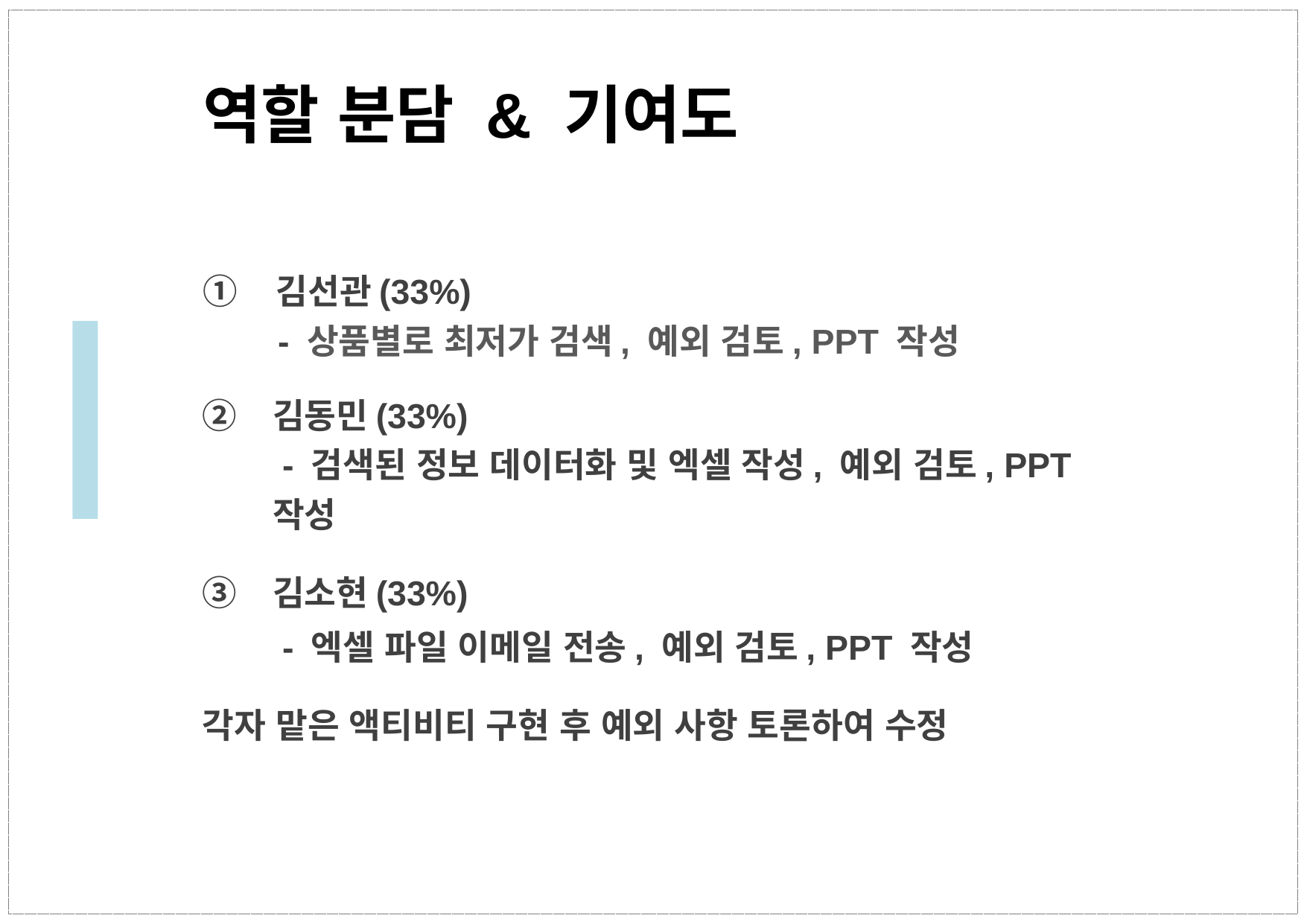

역할 분담 & 기여도

 김선관(33%)
  - 상품별로 최저가 검색, 예외 검토, PPT 작성
김동민(33%)
 - 검색된 정보 데이터화 및 엑셀 작성, 예외 검토, PPT 작성
김소현(33%)
 - 엑셀 파일 이메일 전송, 예외 검토, PPT 작성
각자 맡은 액티비티 구현 후 예외 사항 토론하여 수정